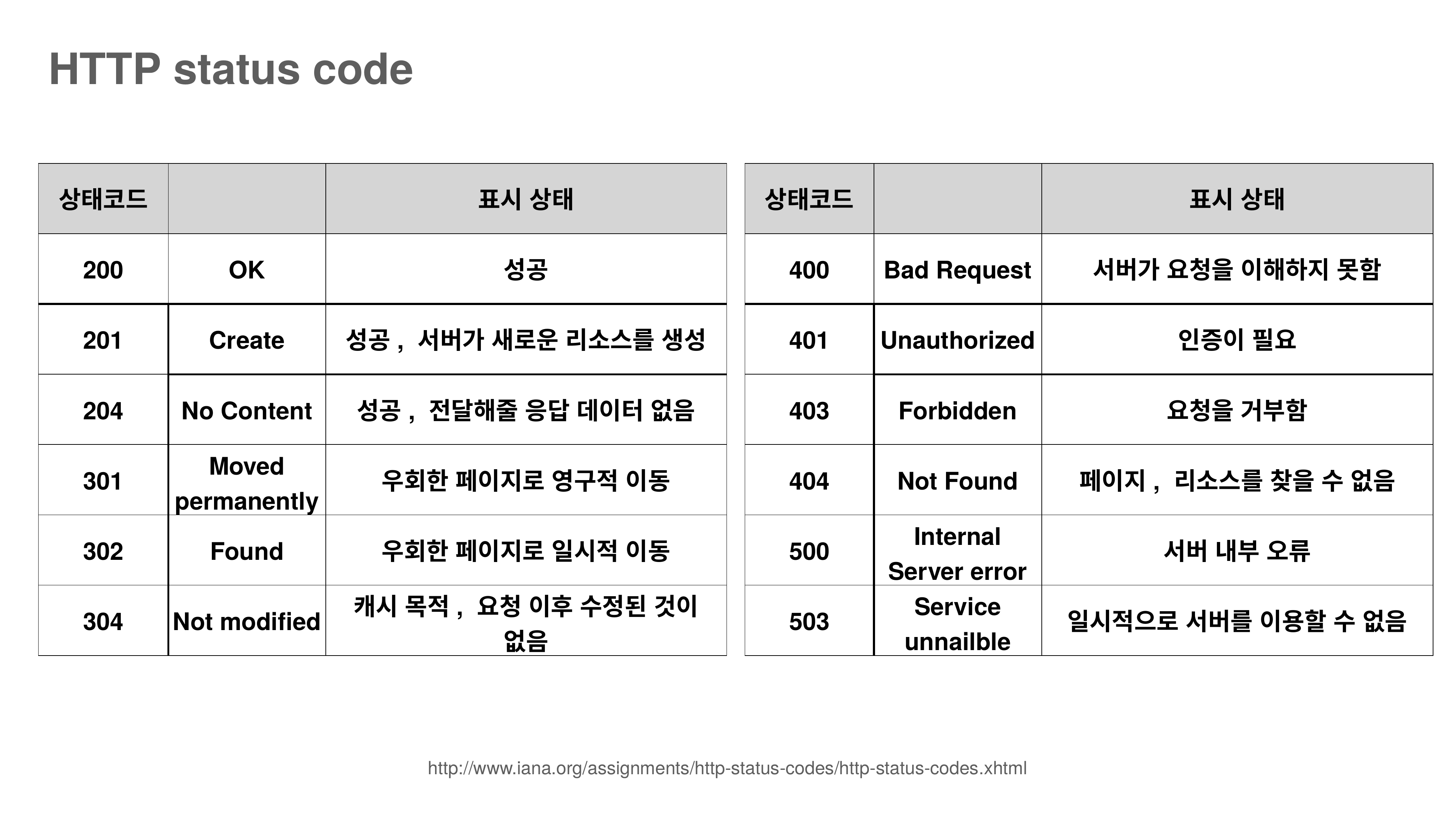

HTTP status code
| 상태코드 |  | 표시 상태 |
| --- | --- | --- |
| 200 | OK | 성공 |
| 201 | Create | 성공, 서버가 새로운 리소스를 생성 |
| 204 | No Content | 성공, 전달해줄 응답 데이터 없음 |
| 301 | Moved permanently | 우회한 페이지로 영구적 이동 |
| 302 | Found | 우회한 페이지로 일시적 이동 |
| 304 | Not modified | 캐시 목적, 요청 이후 수정된 것이 없음 |
| 상태코드 |  | 표시 상태 |
| --- | --- | --- |
| 400 | Bad Request | 서버가 요청을 이해하지 못함 |
| 401 | Unauthorized | 인증이 필요 |
| 403 | Forbidden | 요청을 거부함 |
| 404 | Not Found | 페이지, 리소스를 찾을 수 없음 |
| 500 | Internal Server error | 서버 내부 오류 |
| 503 | Service unnailble | 일시적으로 서버를 이용할 수 없음 |
http://www.iana.org/assignments/http-status-codes/http-status-codes.xhtml